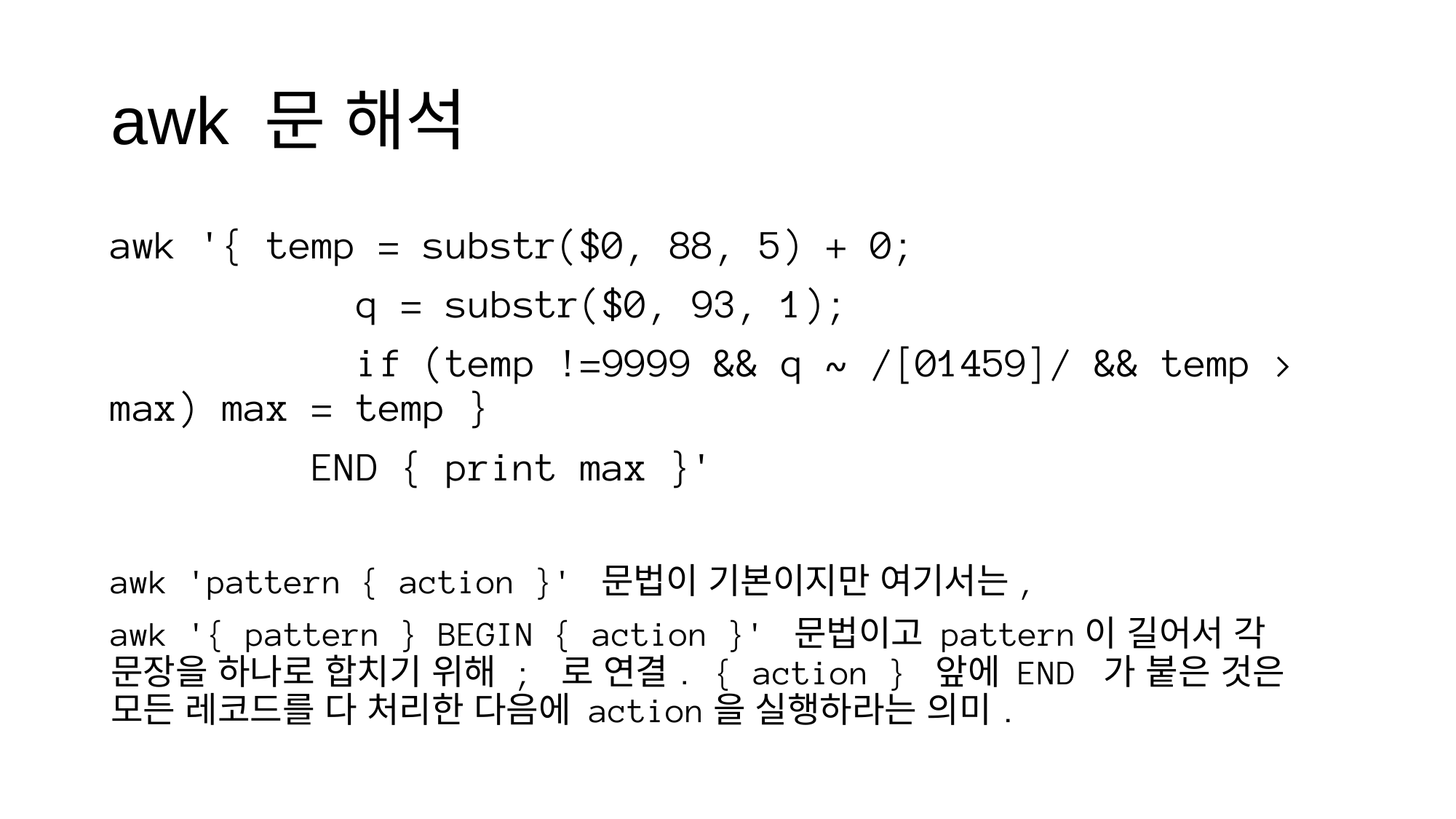

# awk 문 해석
awk '{ temp = substr($0, 88, 5) + 0;
           q = substr($0, 93, 1);
           if (temp !=9999 && q ~ /[01459]/ && temp > max) max = temp }
         END { print max }'

awk 'pattern { action }' 문법이 기본이지만 여기서는,
awk '{ pattern } BEGIN { action }' 문법이고 pattern이 길어서 각 문장을 하나로 합치기 위해 ; 로 연결. { action } 앞에 END 가 붙은 것은 모든 레코드를 다 처리한 다음에 action을 실행하라는 의미.